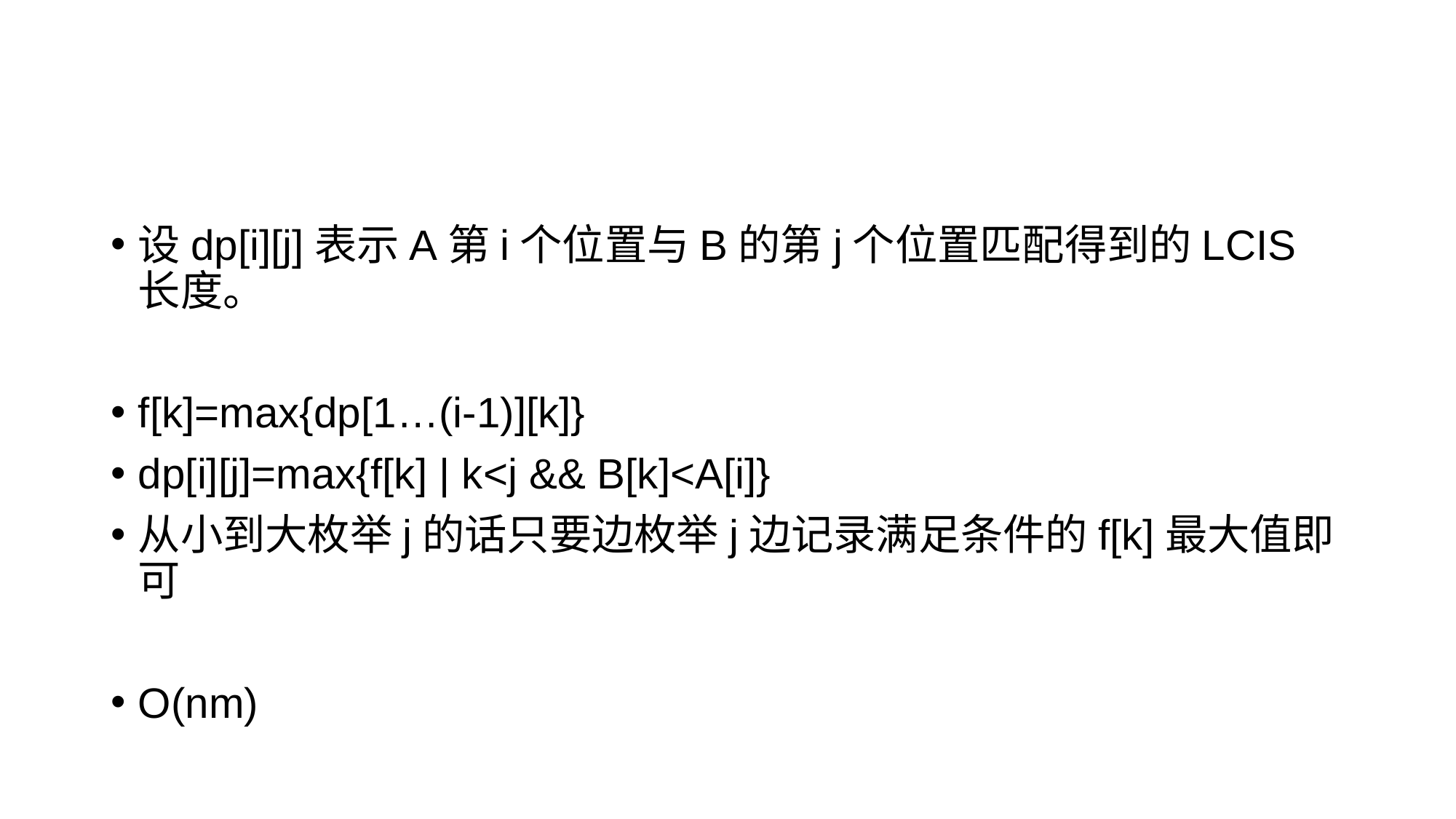

#
设dp[i][j]表示A第i个位置与B的第j个位置匹配得到的LCIS长度。

f[k]=max{dp[1…(i-1)][k]}
dp[i][j]=max{f[k] | k<j && B[k]<A[i]}
从小到大枚举j的话只要边枚举j边记录满足条件的f[k]最大值即可

O(nm)